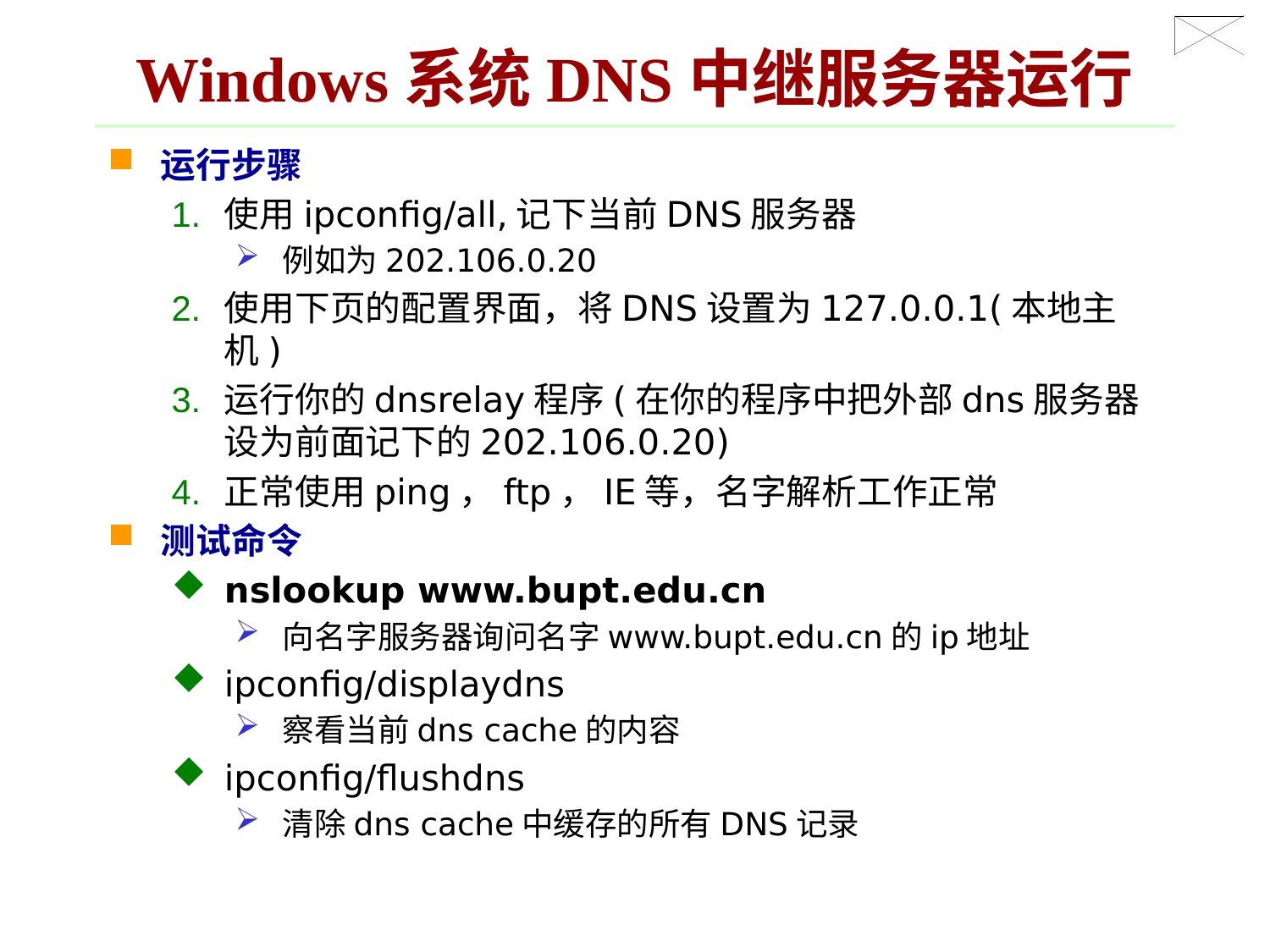

# Windows系统DNS中继服务器运行
运行步骤
使用ipconfig/all,记下当前DNS服务器
例如为202.106.0.20
使用下页的配置界面，将DNS设置为127.0.0.1(本地主机)
运行你的dnsrelay程序(在你的程序中把外部dns服务器设为前面记下的202.106.0.20)
正常使用ping，ftp，IE等，名字解析工作正常
测试命令
nslookup www.bupt.edu.cn
向名字服务器询问名字www.bupt.edu.cn的ip地址
ipconfig/displaydns
察看当前dns cache的内容
ipconfig/flushdns
清除dns cache中缓存的所有DNS记录